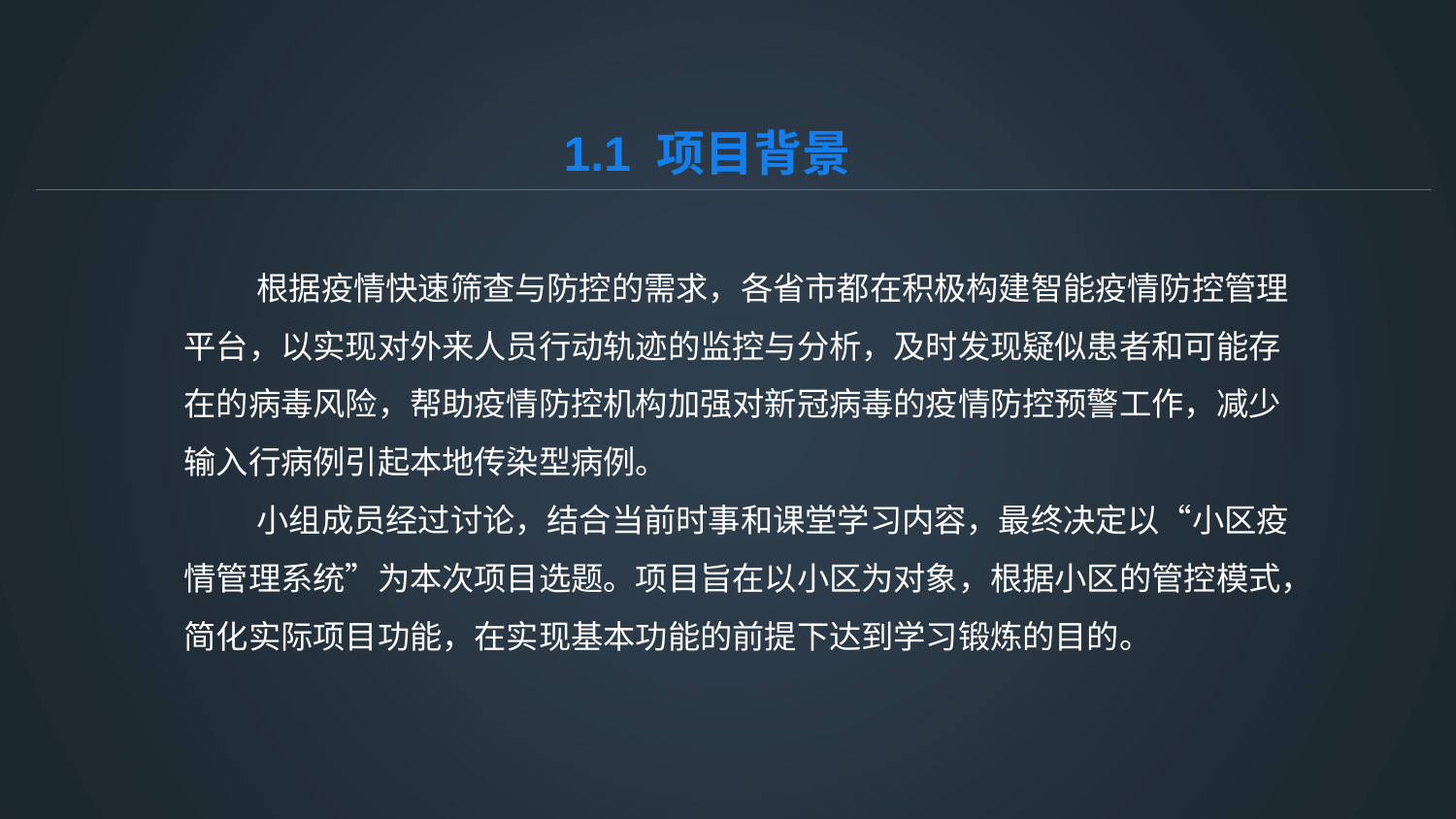

1.1 项目背景
根据疫情快速筛查与防控的需求，各省市都在积极构建智能疫情防控管理平台，以实现对外来人员行动轨迹的监控与分析，及时发现疑似患者和可能存在的病毒风险，帮助疫情防控机构加强对新冠病毒的疫情防控预警工作，减少输入行病例引起本地传染型病例。
小组成员经过讨论，结合当前时事和课堂学习内容，最终决定以“小区疫情管理系统”为本次项目选题。项目旨在以小区为对象，根据小区的管控模式，简化实际项目功能，在实现基本功能的前提下达到学习锻炼的目的。